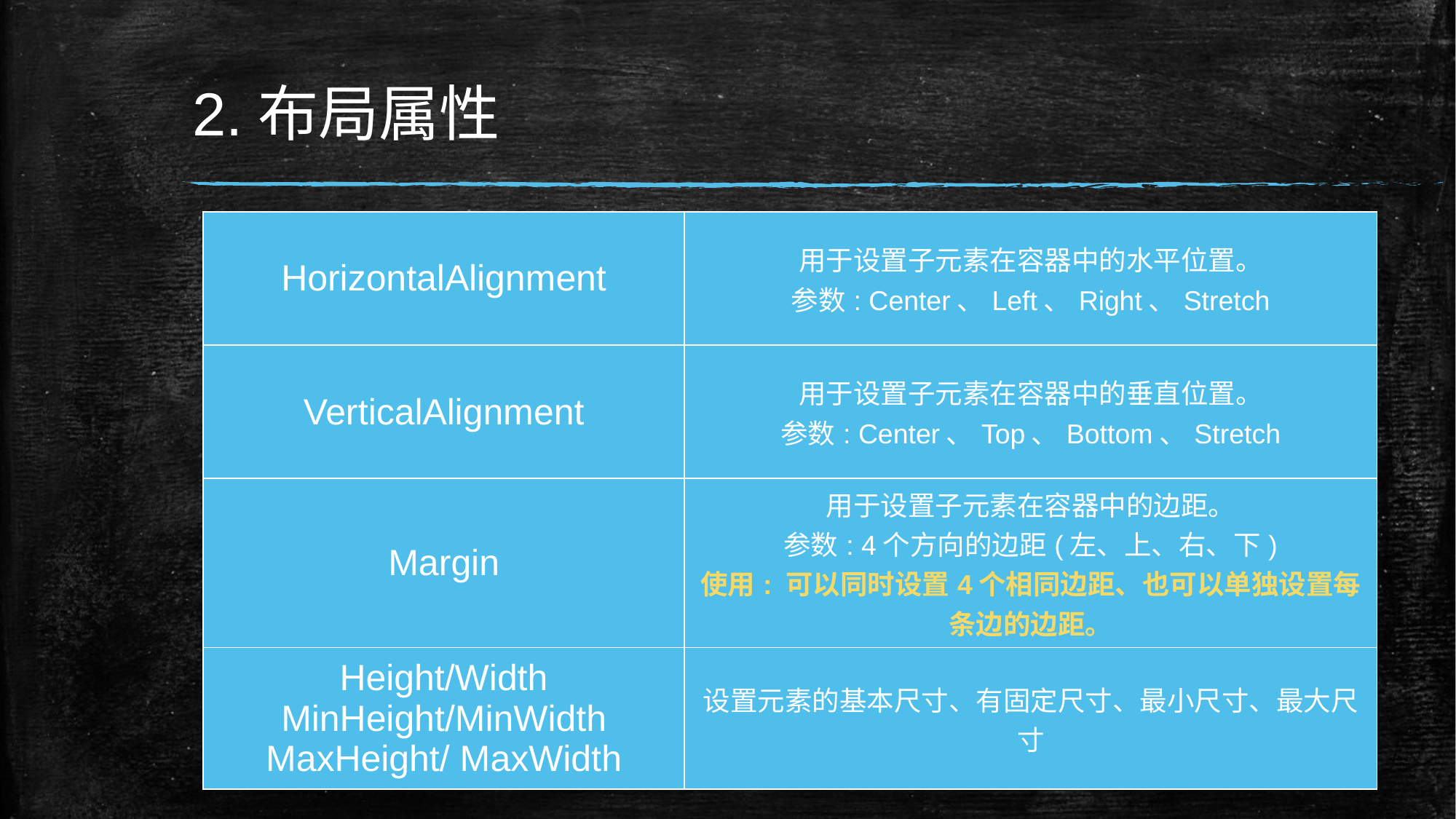

# 2.布局属性
| HorizontalAlignment | 用于设置子元素在容器中的水平位置。 参数: Center、Left、Right、Stretch |
| --- | --- |
| VerticalAlignment | 用于设置子元素在容器中的垂直位置。 参数: Center、Top、Bottom、Stretch |
| Margin | 用于设置子元素在容器中的边距。 参数: 4个方向的边距(左、上、右、下) 使用: 可以同时设置4个相同边距、也可以单独设置每条边的边距。 |
| Height/Width MinHeight/MinWidth MaxHeight/ MaxWidth | 设置元素的基本尺寸、有固定尺寸、最小尺寸、最大尺寸 |